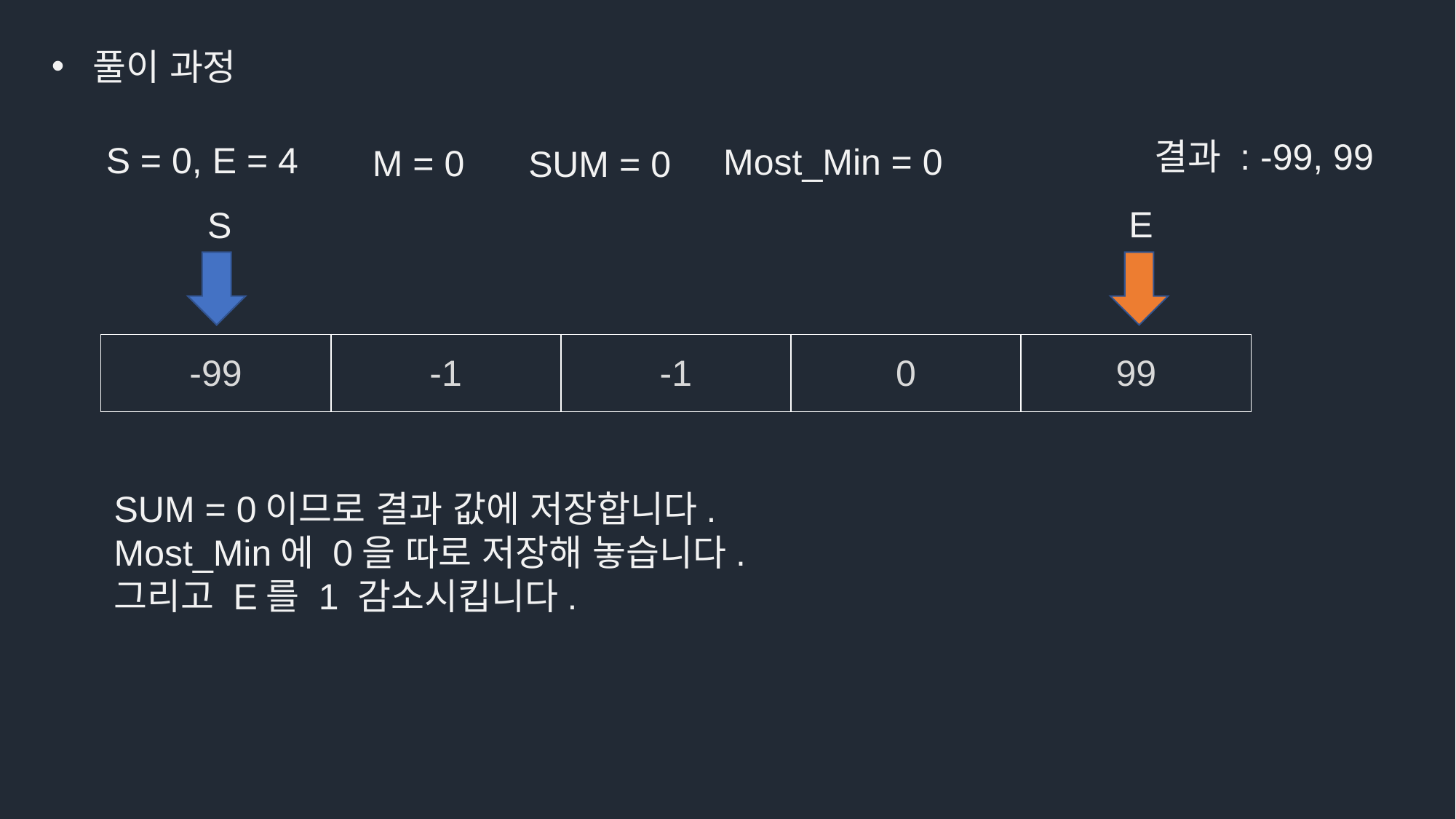

풀이 과정
결과 : -99, 99
S = 0, E = 4
Most_Min = 0
M = 0
SUM = 0
E
S

| -99 | -1 | -1 | 0 | 99 |
| --- | --- | --- | --- | --- |
SUM = 0이므로 결과 값에 저장합니다.
Most_Min에 0을 따로 저장해 놓습니다.
그리고 E를 1 감소시킵니다.